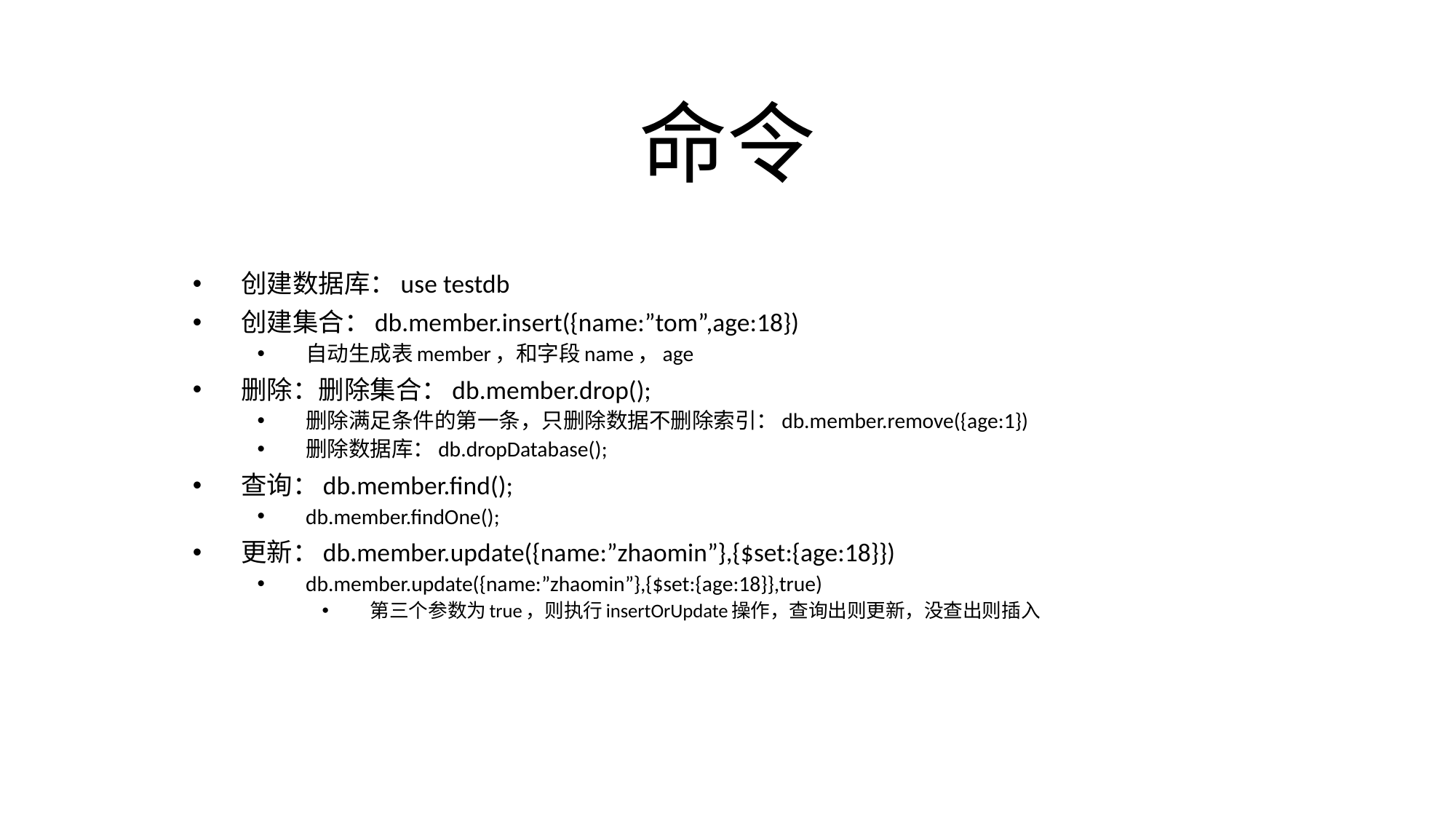

# 命令
创建数据库：use testdb
创建集合：db.member.insert({name:”tom”,age:18})
自动生成表member，和字段name，age
删除：删除集合：db.member.drop();
删除满足条件的第一条，只删除数据不删除索引：db.member.remove({age:1})
删除数据库：db.dropDatabase();
查询：db.member.find();
db.member.findOne();
更新：db.member.update({name:”zhaomin”},{$set:{age:18}})
db.member.update({name:”zhaomin”},{$set:{age:18}},true)
第三个参数为true，则执行insertOrUpdate操作，查询出则更新，没查出则插入